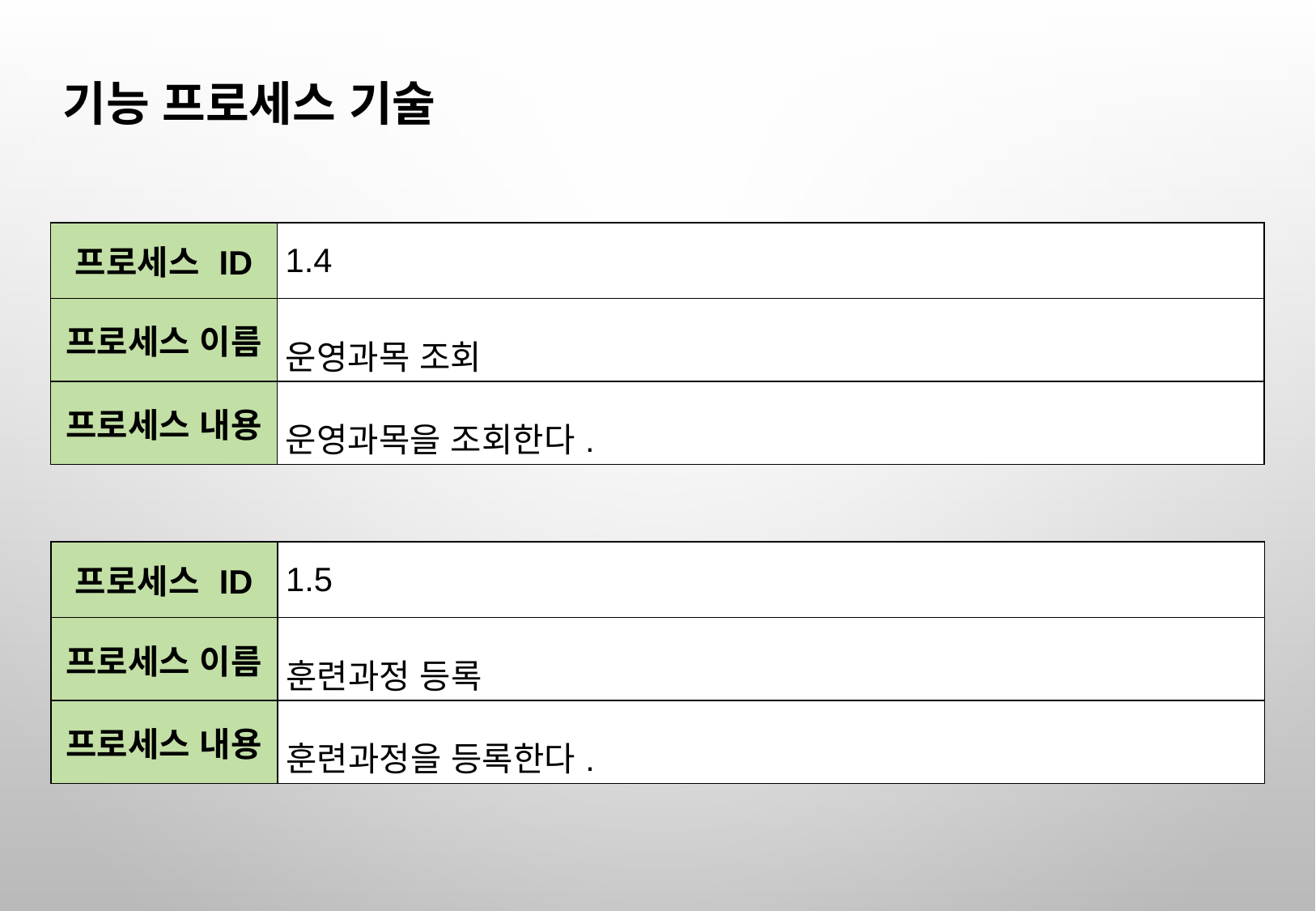

기능 프로세스 기술
| 프로세스 ID | 1.4 |
| --- | --- |
| 프로세스 이름 | 운영과목 조회 |
| 프로세스 내용 | 운영과목을 조회한다. |
| 프로세스 ID | 1.5 |
| --- | --- |
| 프로세스 이름 | 훈련과정 등록 |
| 프로세스 내용 | 훈련과정을 등록한다. |
65